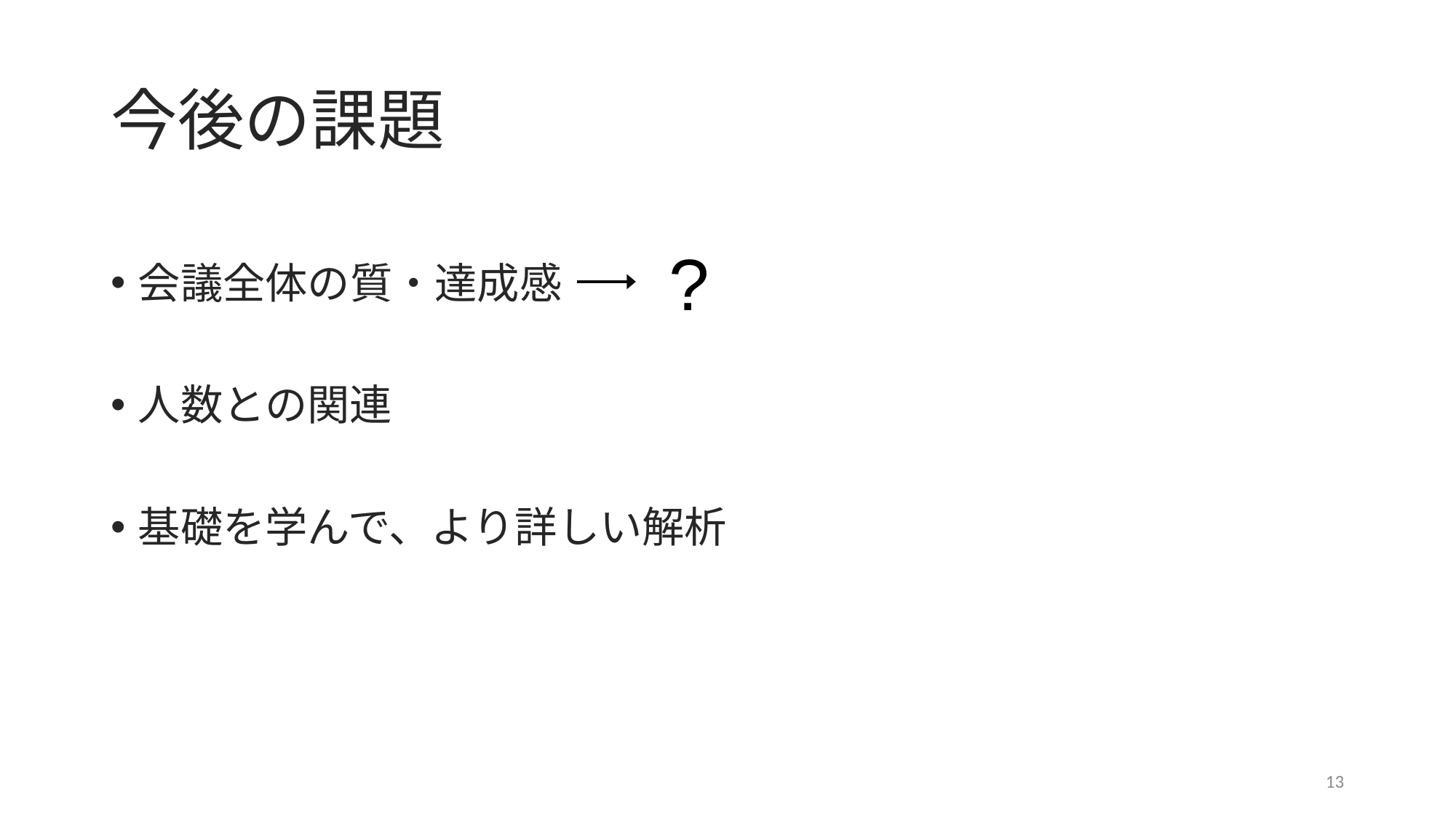

# 今後の課題
?
会議全体の質・達成感

人数との関連

基礎を学んで、より詳しい解析
13